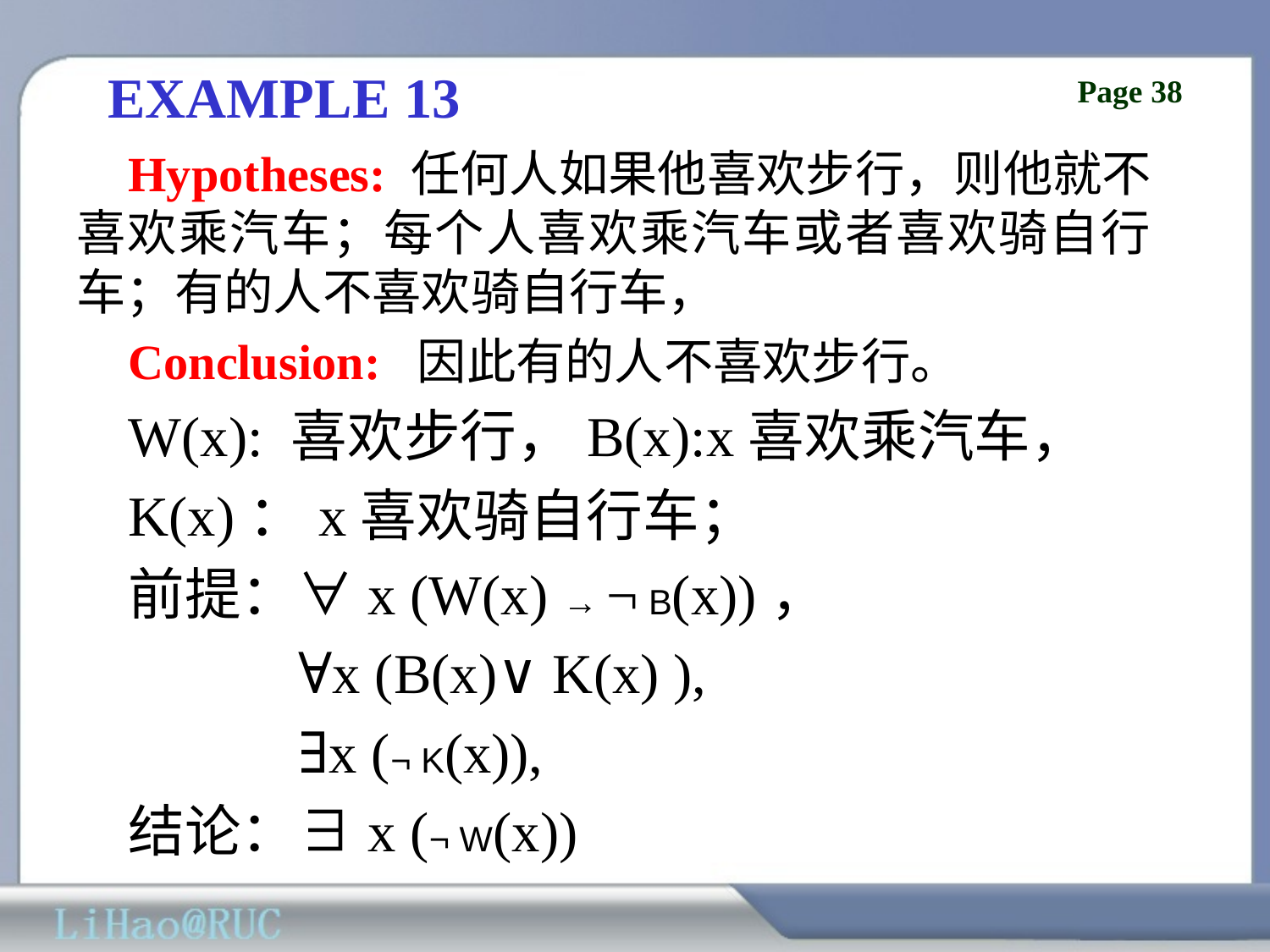

# EXAMPLE 13
Hypotheses: 任何人如果他喜欢步行，则他就不喜欢乘汽车；每个人喜欢乘汽车或者喜欢骑自行车；有的人不喜欢骑自行车，
Conclusion:  因此有的人不喜欢步行。
W(x): 喜欢步行，B(x):x喜欢乘汽车，
K(x)：x喜欢骑自行车；
前提：∀x (W(x) → ¬ B(x))，
            ∀x (B(x)∨ K(x) ),
            ∃x (¬ K(x)),
结论：∃x (¬ W(x))